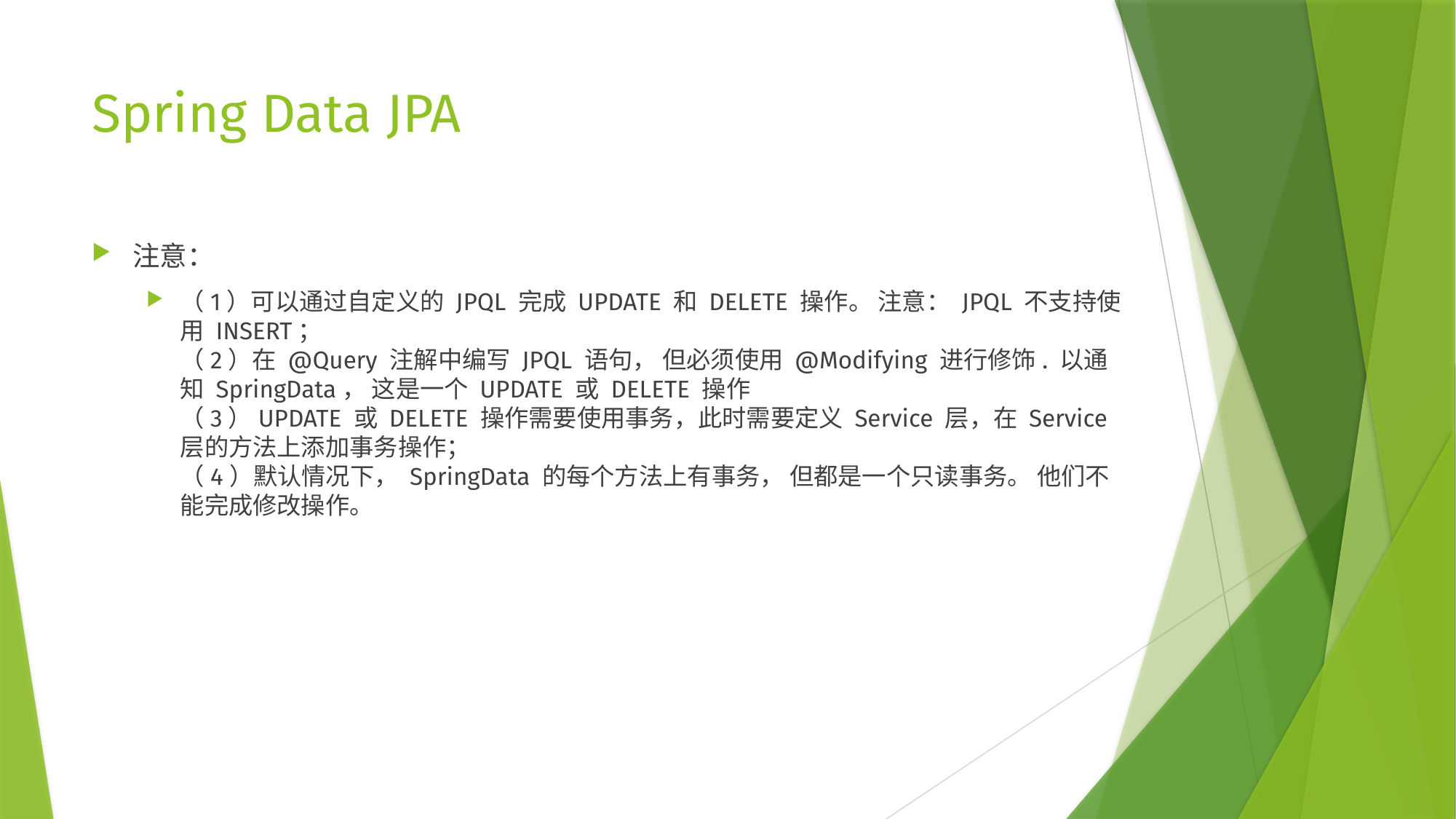

# Spring Data JPA
注意：
（1）可以通过自定义的 JPQL 完成 UPDATE 和 DELETE 操作。 注意： JPQL 不支持使用 INSERT； 
（2）在 @Query 注解中编写 JPQL 语句， 但必须使用 @Modifying 进行修饰. 以通知 SpringData， 这是一个 UPDATE 或 DELETE 操作 
（3）UPDATE 或 DELETE 操作需要使用事务，此时需要定义 Service 层，在 Service 层的方法上添加事务操作； 
（4）默认情况下， SpringData 的每个方法上有事务， 但都是一个只读事务。 他们不能完成修改操作。